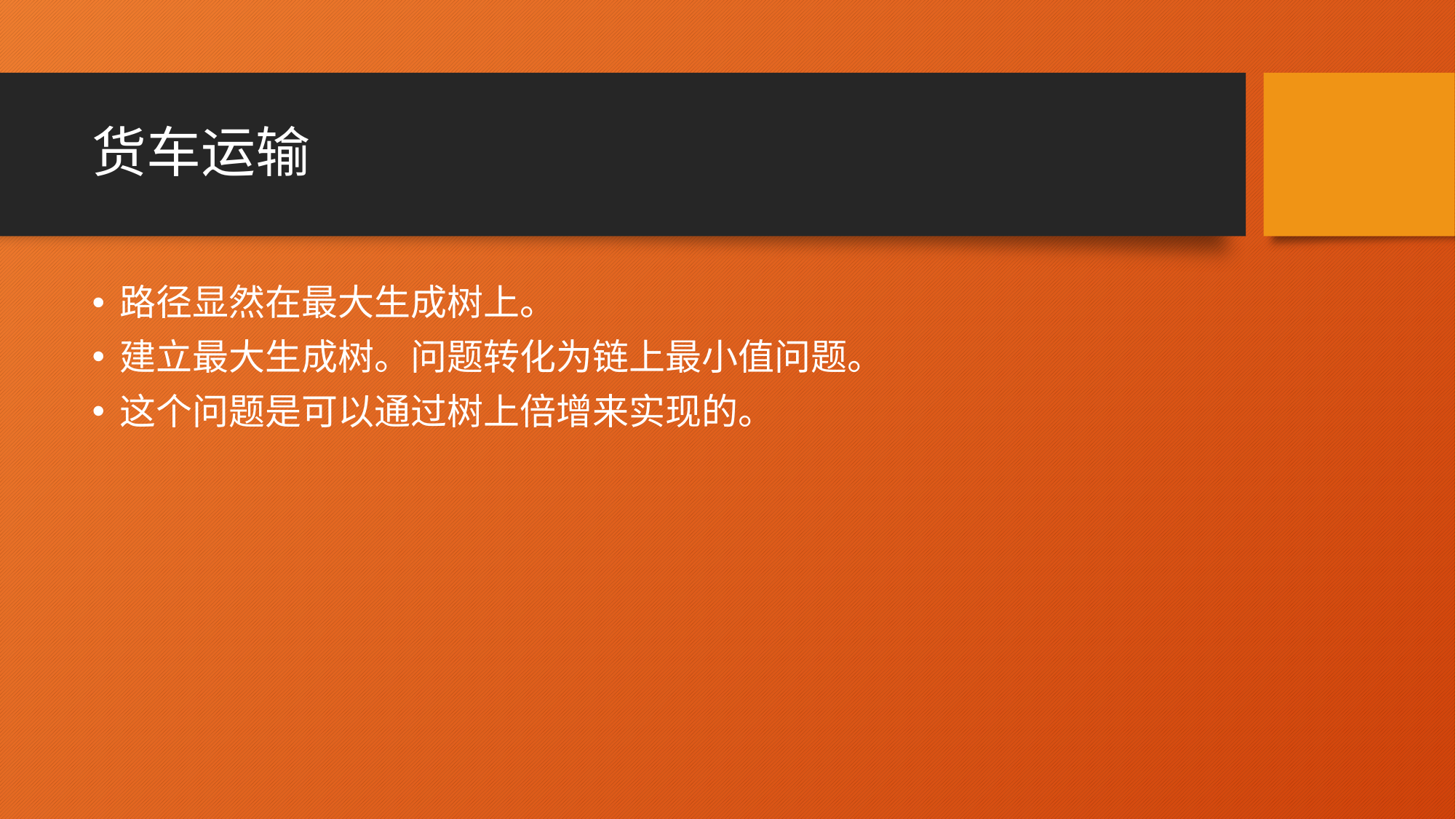

# 货车运输
路径显然在最大生成树上。
建立最大生成树。问题转化为链上最小值问题。
这个问题是可以通过树上倍增来实现的。